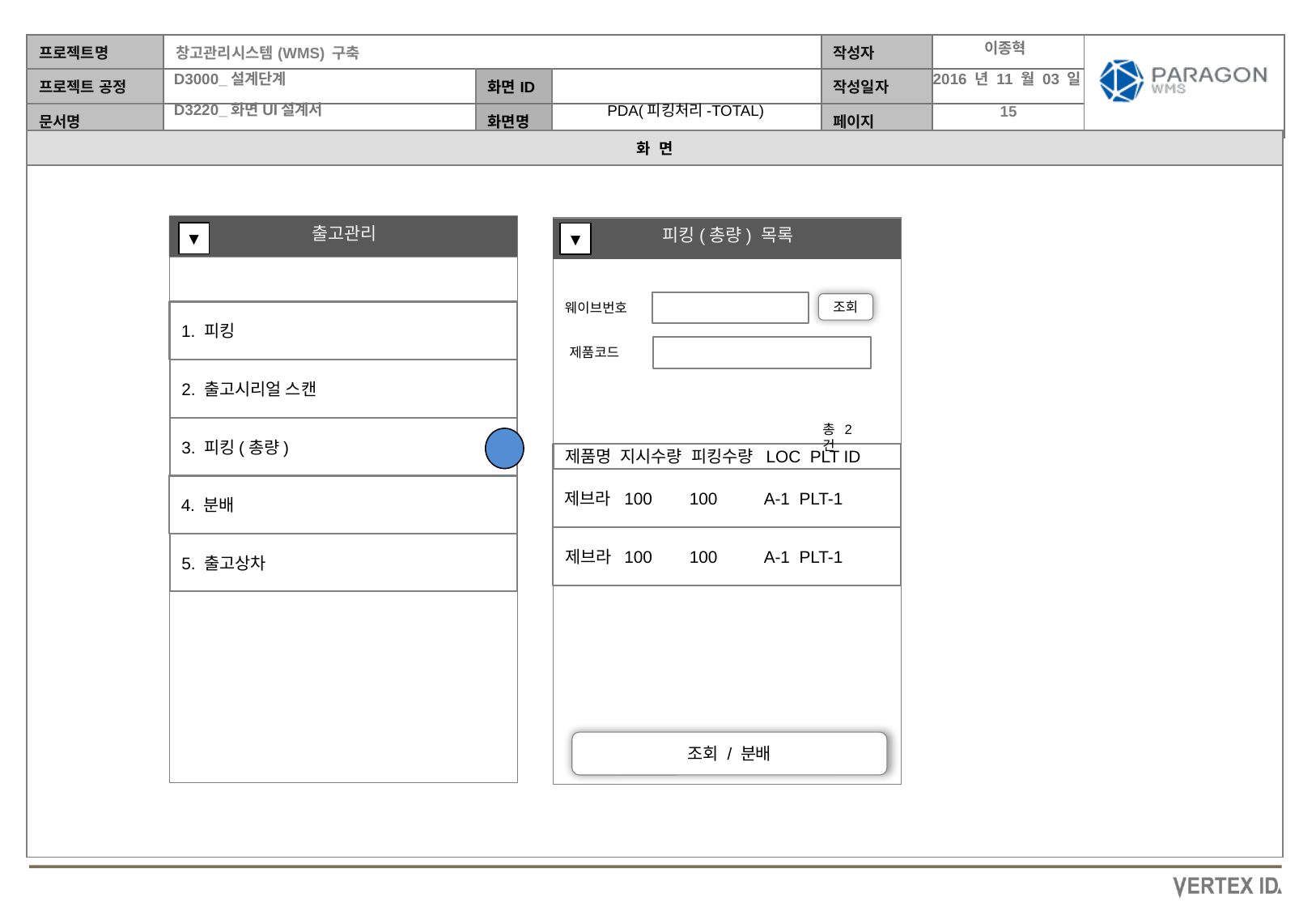

이종혁
2016 년 11 월 03 일
PDA(피킹처리-TOTAL)

출고관리

피킹(총량) 목록
▼
▼

웨이브번호
조회
1. 피킹

제품코드
2. 출고시리얼 스캔
총2건
3. 피킹(총량)

제품명  지시수량  피킹수량  LOC  PLT ID
제브라  100        100          A-1  PLT-1
4. 분배
제브라  100        100          A-1  PLT-1
5. 출고상차
조회 / 분배